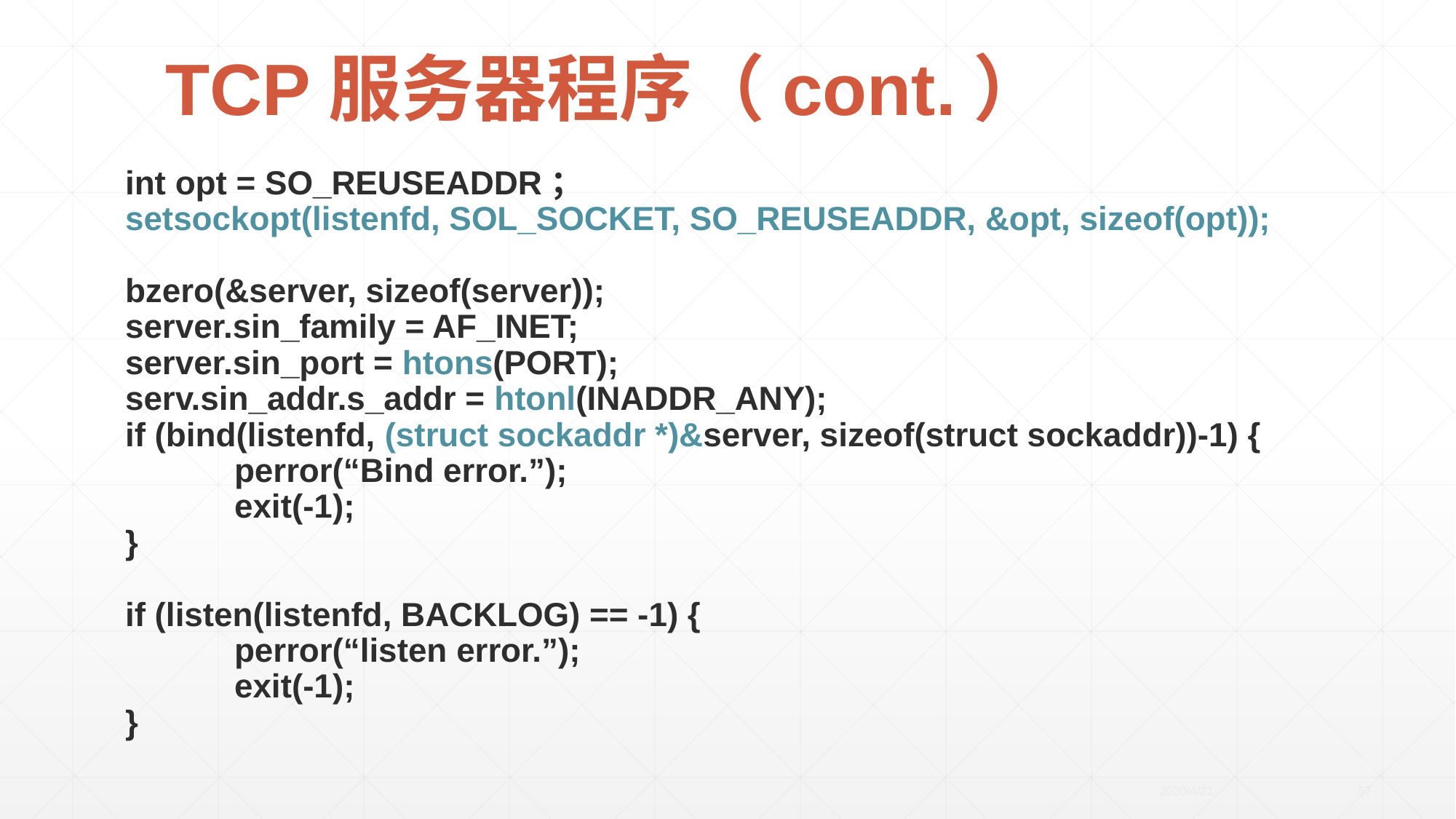

# TCP服务器程序（cont.）
	int opt = SO_REUSEADDR；
	setsockopt(listenfd, SOL_SOCKET, SO_REUSEADDR, &opt, sizeof(opt));

	bzero(&server, sizeof(server));
	server.sin_family = AF_INET;
	server.sin_port = htons(PORT);
	serv.sin_addr.s_addr = htonl(INADDR_ANY);
	if (bind(listenfd, (struct sockaddr *)&server, sizeof(struct sockaddr))-1) {
		perror(“Bind error.”);
		exit(-1);
	}

	if (listen(listenfd, BACKLOG) == -1) {
		perror(“listen error.”);
		exit(-1);
	}

2020/4/21
57